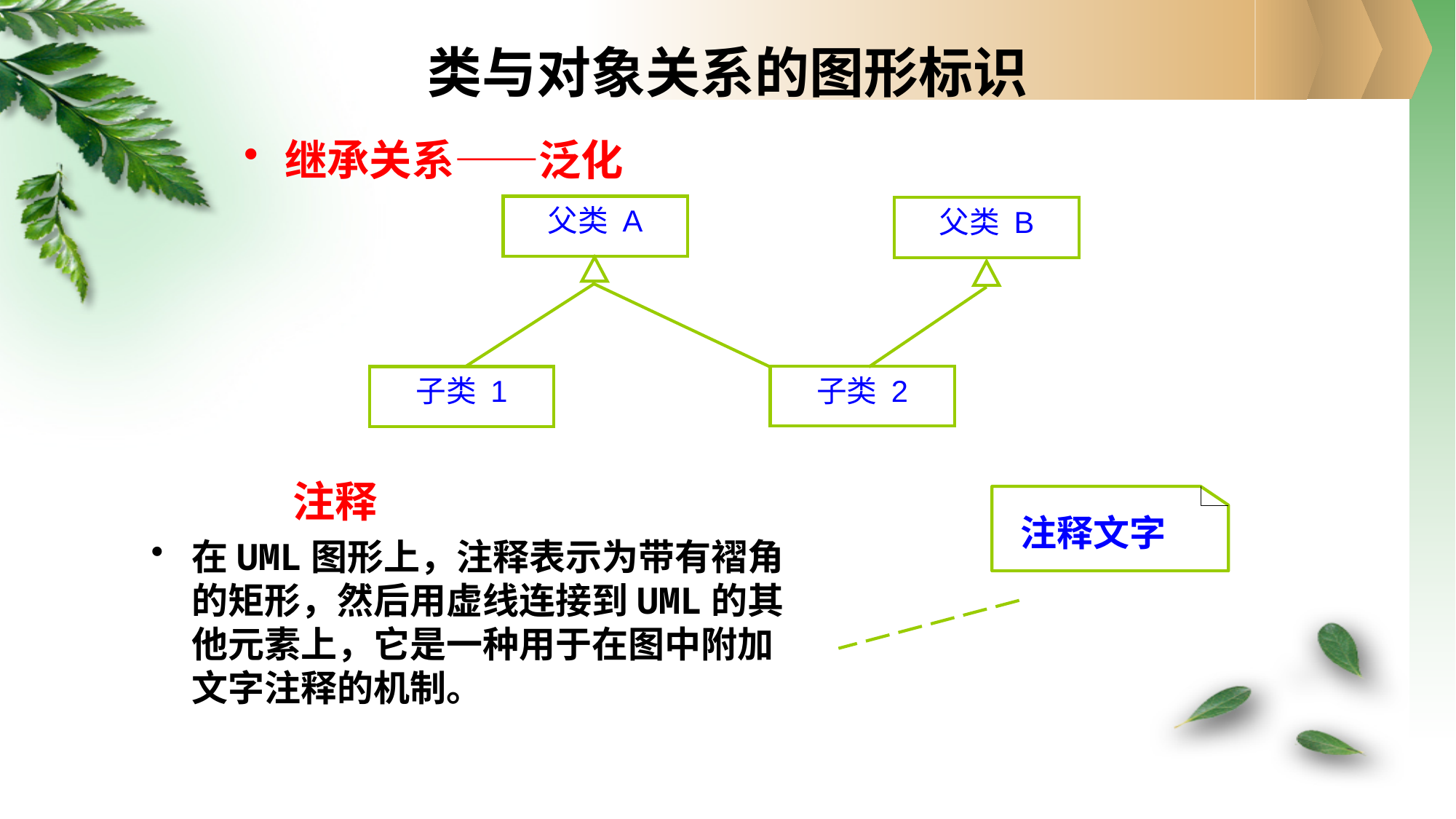

# 类与对象关系的图形标识
继承关系——泛化
父类 A
父类 B

子类 2
子类 1
注释

注释文字
在UML图形上，注释表示为带有褶角的矩形，然后用虚线连接到UML的其他元素上，它是一种用于在图中附加文字注释的机制。